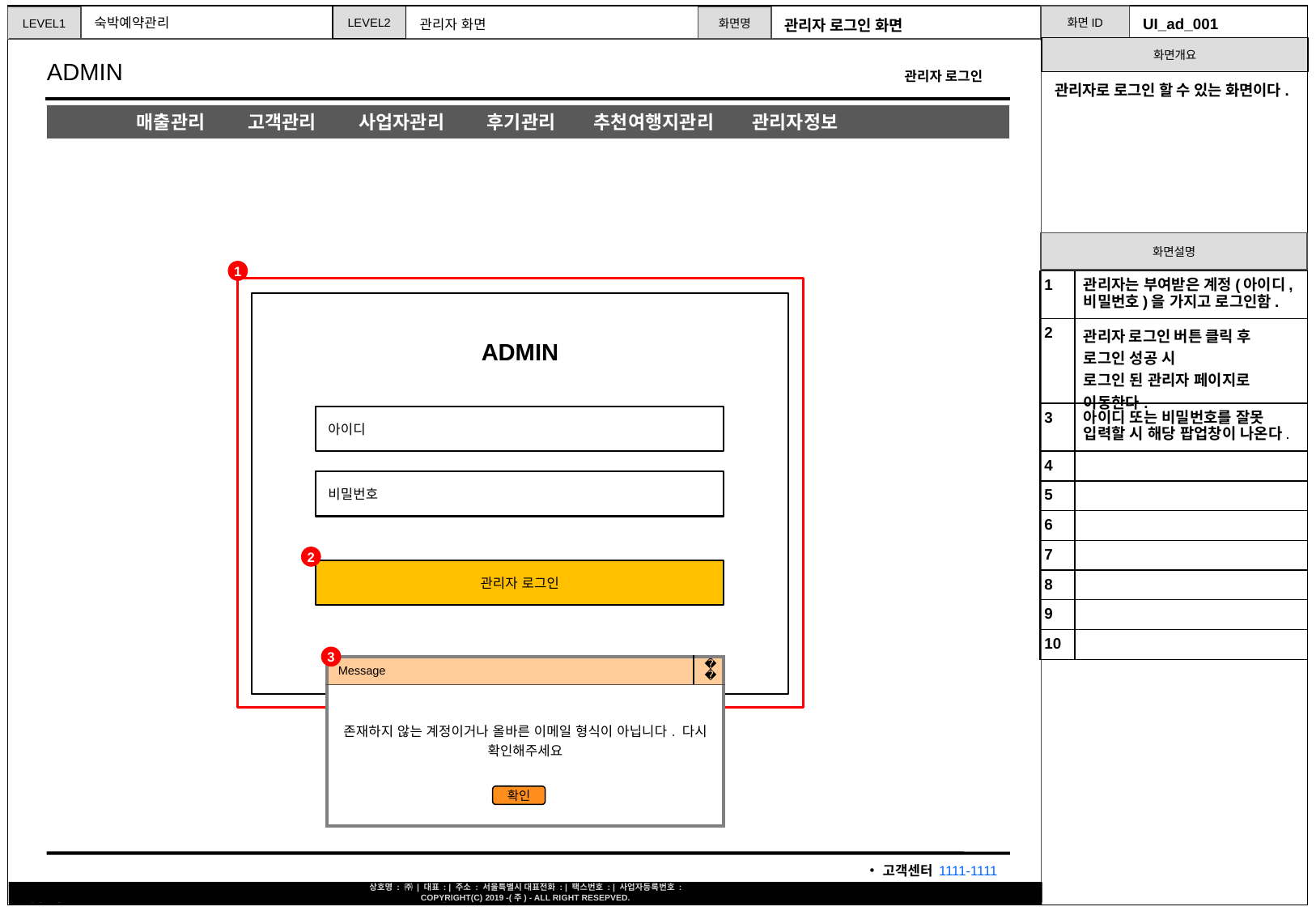

UI_ad_001
숙박예약관리
관리자 화면
관리자 로그인 화면
관리자로 로그인 할 수 있는 화면이다.
1
| 1 | 관리자는 부여받은 계정(아이디,비밀번호)을 가지고 로그인함. |
| --- | --- |
| 2 | 관리자 로그인 버튼 클릭 후 로그인 성공 시 로그인 된 관리자 페이지로 이동한다. |
| 3 | 아이디 또는 비밀번호를 잘못 입력할 시 해당 팝업창이 나온다. |
| 4 |  |
| 5 |  |
| 6 |  |
| 7 |  |
| 8 |  |
| 9 |  |
| 10 |  |

ADMIN
아이디
비밀번호
2
관리자 로그인
3
| Message | 🗷 |
| --- | --- |
| 존재하지 않는 계정이거나 올바른 이메일 형식이 아닙니다. 다시 확인해주세요 |  |
확인